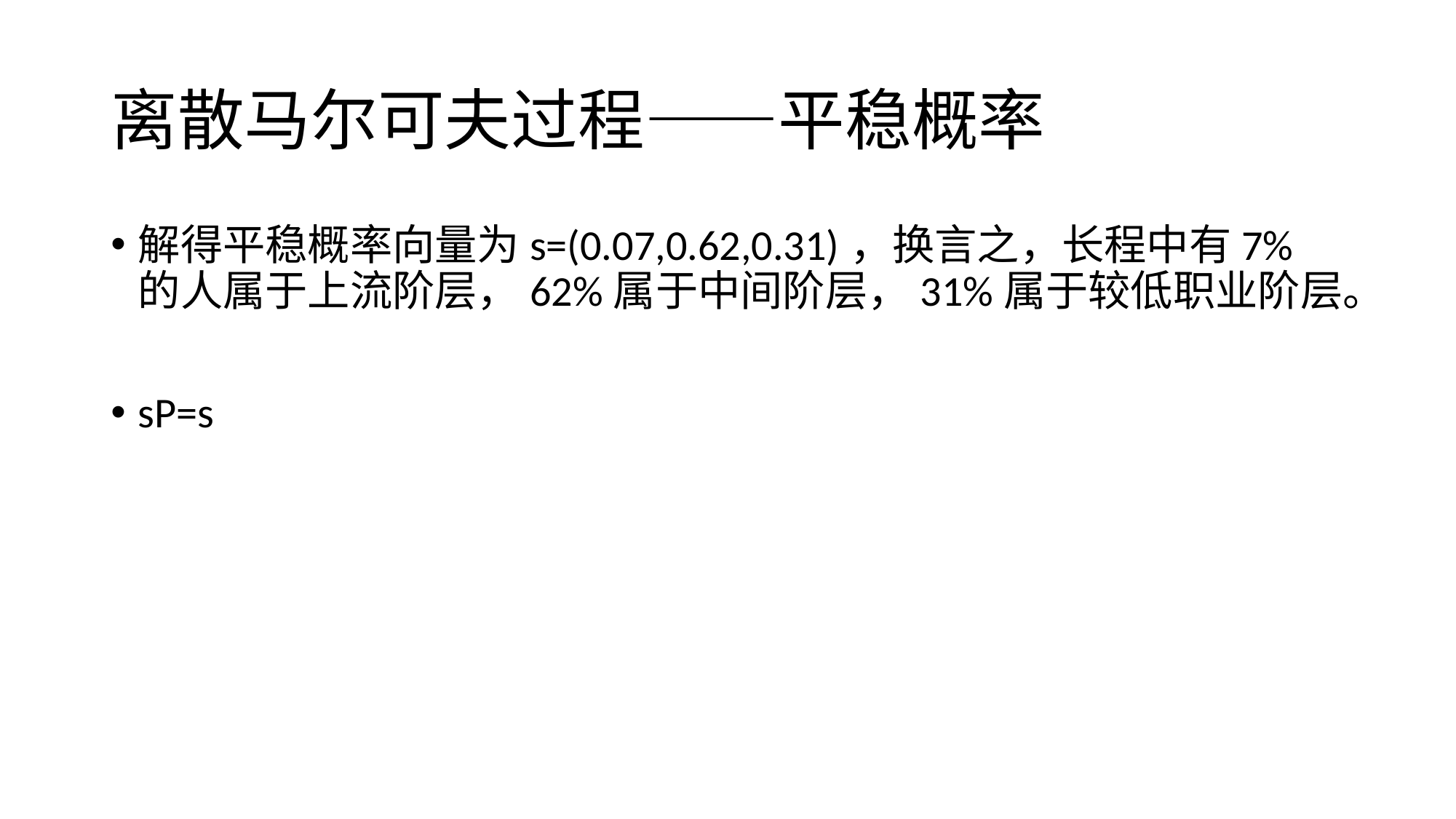

# 离散马尔可夫过程——平稳概率
解得平稳概率向量为s=(0.07,0.62,0.31)，换言之，长程中有7%的人属于上流阶层，62%属于中间阶层，31%属于较低职业阶层。

sP=s